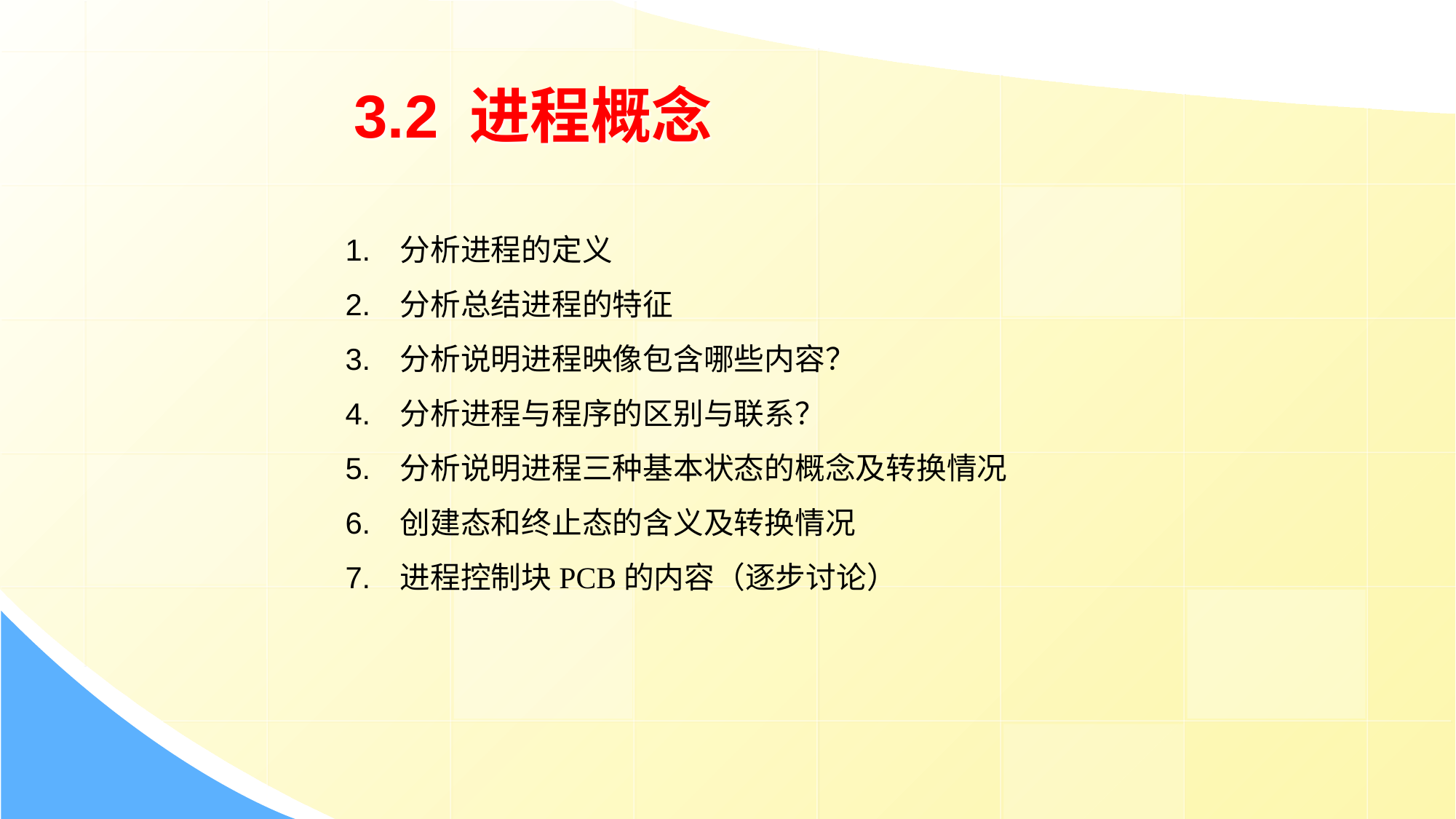

3.2 进程概念
分析进程的定义
分析总结进程的特征
分析说明进程映像包含哪些内容？
分析进程与程序的区别与联系？
分析说明进程三种基本状态的概念及转换情况
创建态和终止态的含义及转换情况
进程控制块PCB的内容（逐步讨论）